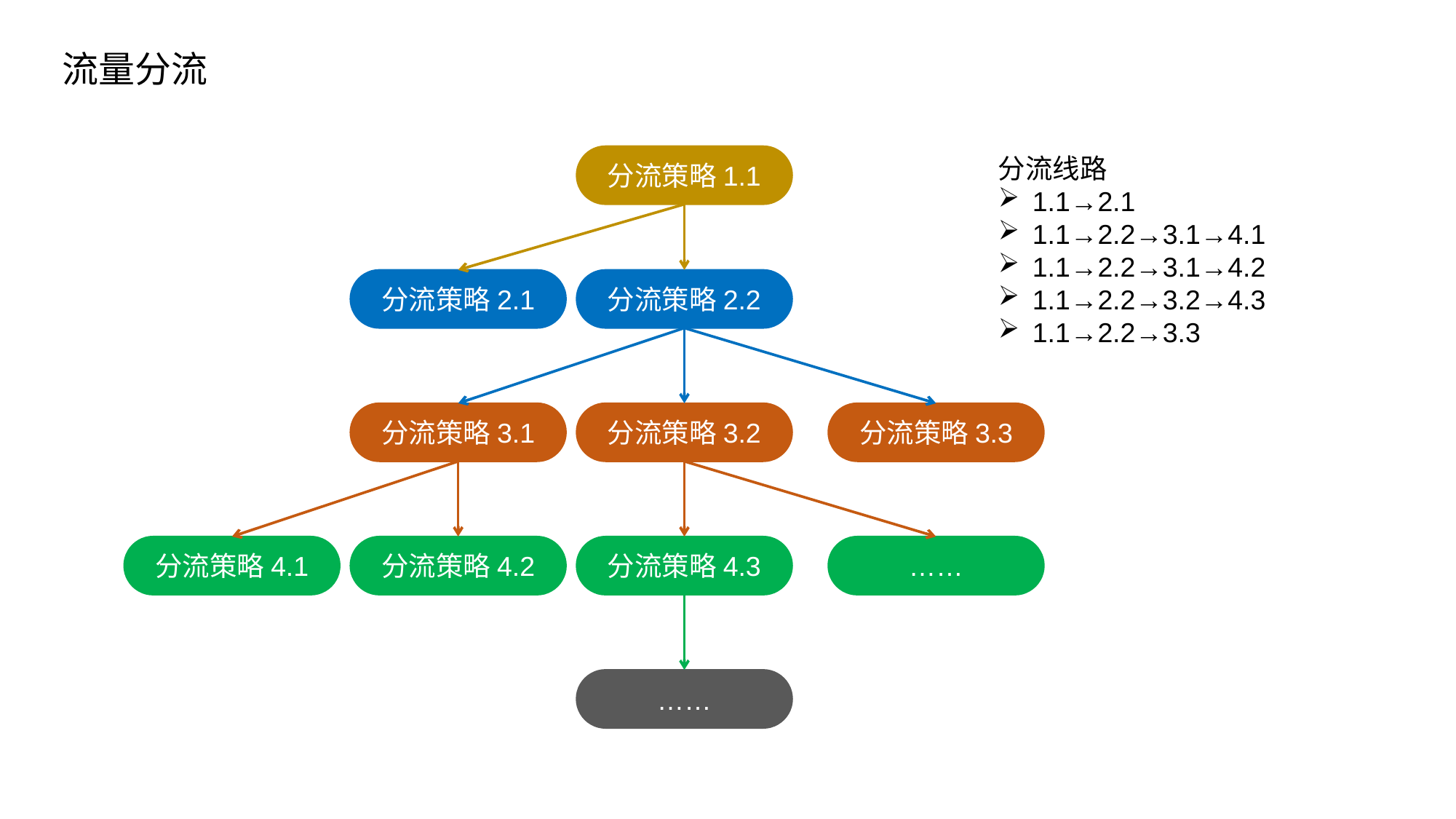

# 流量分流
分流策略1.1
分流线路
1.1→2.1
1.1→2.2→3.1→4.1
1.1→2.2→3.1→4.2
1.1→2.2→3.2→4.3
1.1→2.2→3.3
分流策略2.1
分流策略2.2
分流策略3.1
分流策略3.2
分流策略3.3
分流策略4.1
……
分流策略4.2
分流策略4.3
……